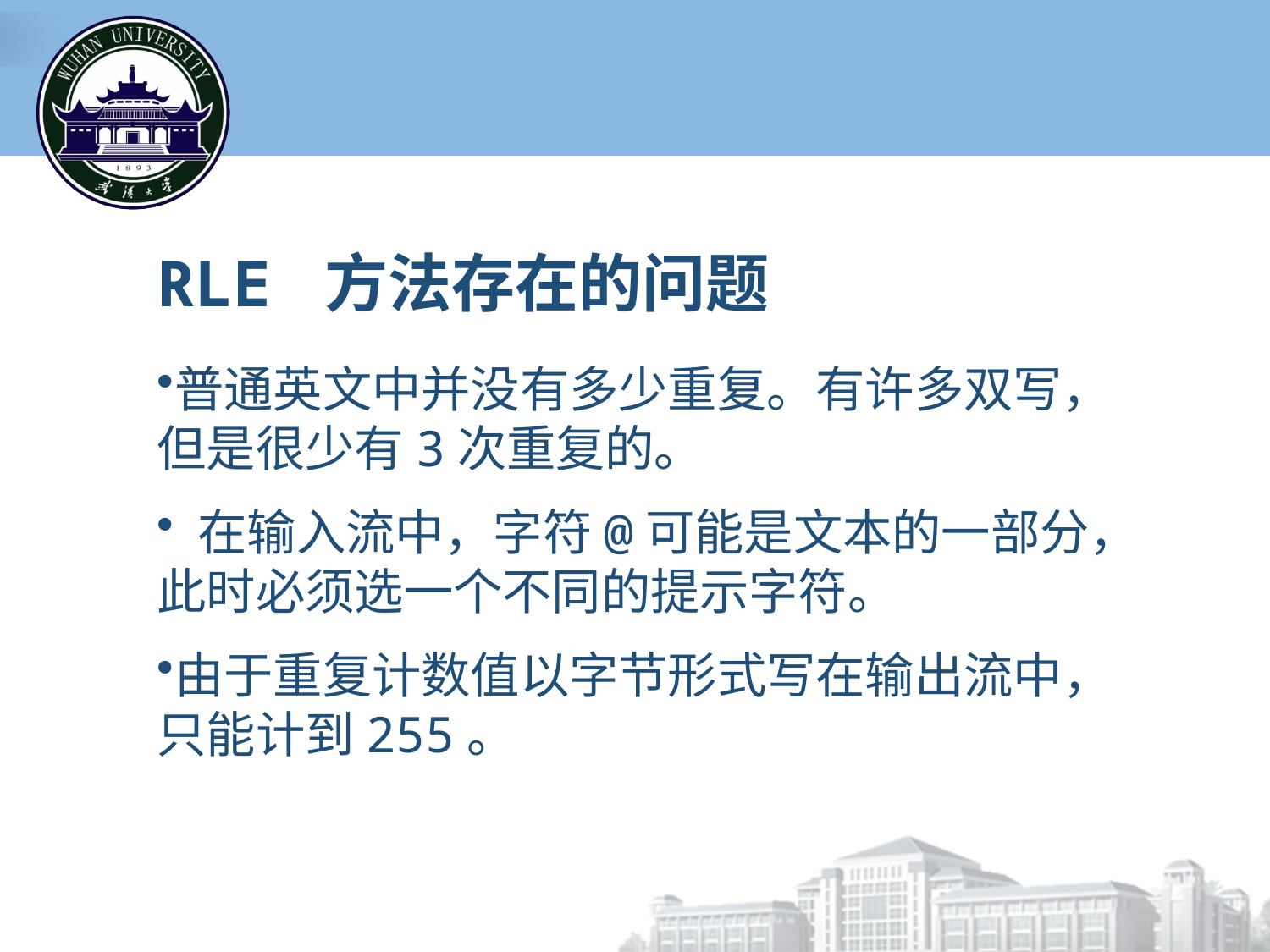

#
RLE 方法存在的问题

普通英文中并没有多少重复。有许多双写，但是很少有3次重复的。
 在输入流中，字符@可能是文本的一部分，此时必须选一个不同的提示字符。
由于重复计数值以字节形式写在输出流中，只能计到255。